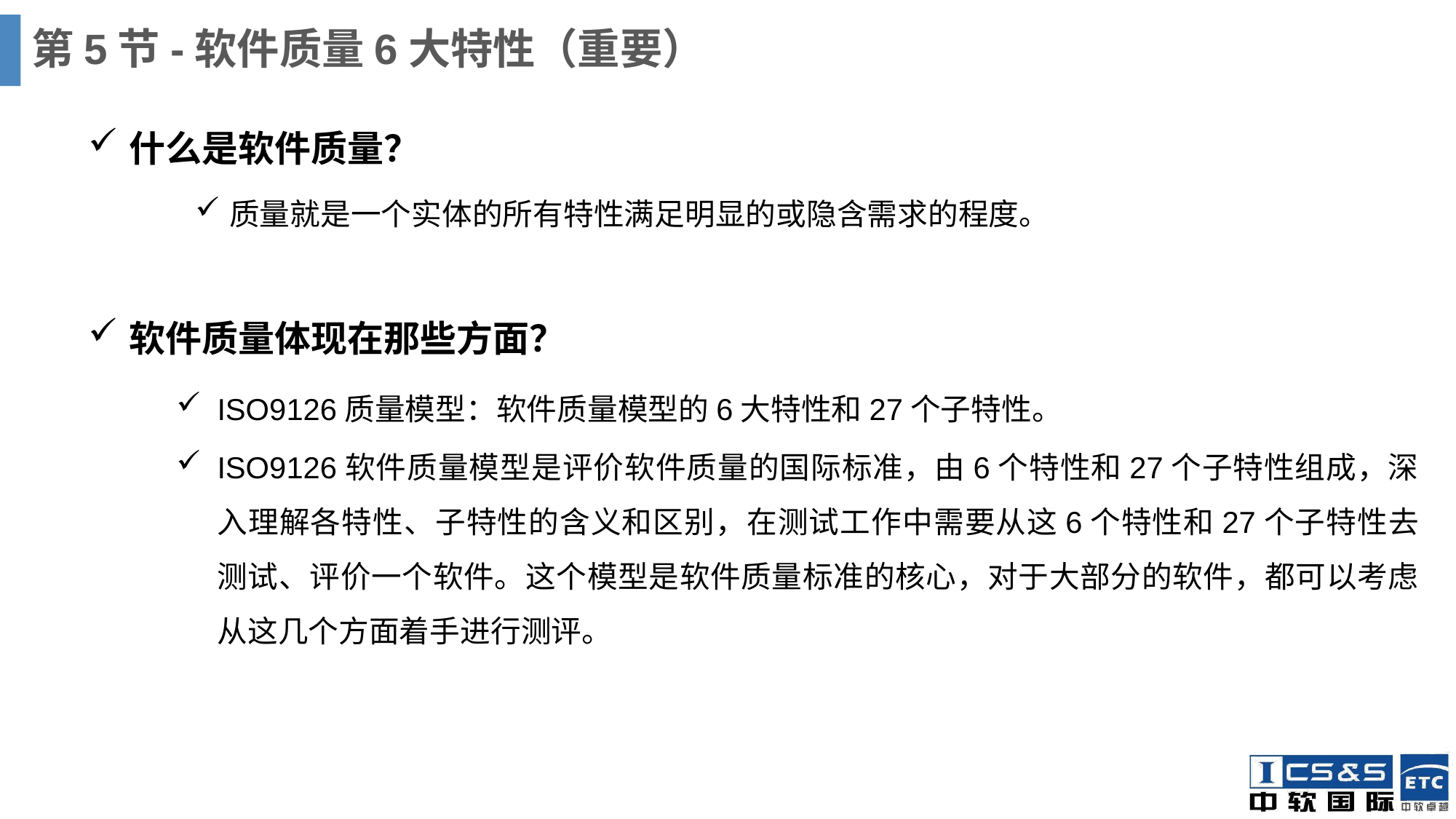

# 第5节-软件质量6大特性（重要）
什么是软件质量？
质量就是一个实体的所有特性满足明显的或隐含需求的程度。
软件质量体现在那些方面？
ISO9126质量模型：软件质量模型的6大特性和27个子特性。
ISO9126软件质量模型是评价软件质量的国际标准，由6个特性和27个子特性组成，深入理解各特性、子特性的含义和区别，在测试工作中需要从这6个特性和27个子特性去测试、评价一个软件。这个模型是软件质量标准的核心，对于大部分的软件，都可以考虑从这几个方面着手进行测评。